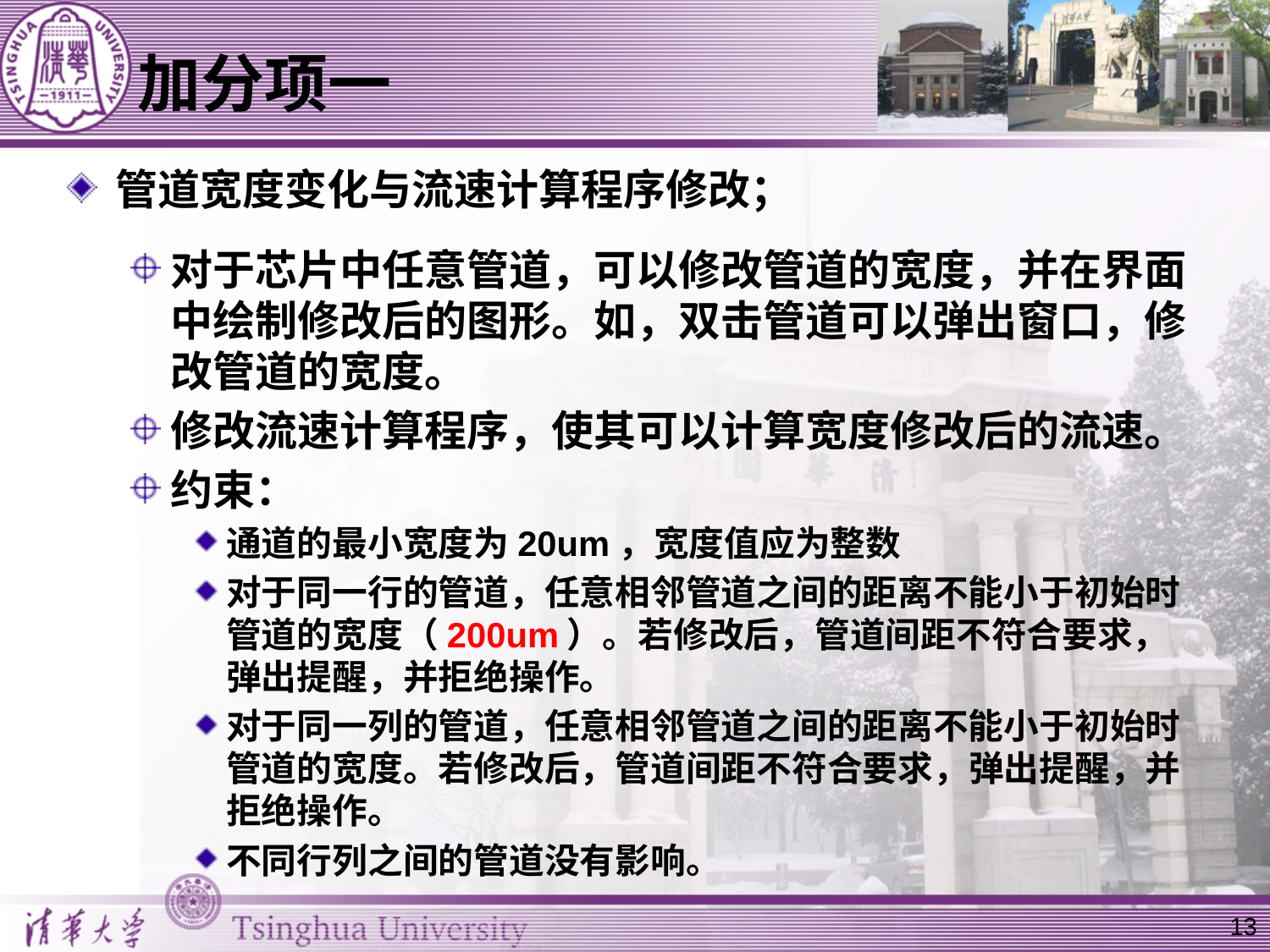

# 加分项一
管道宽度变化与流速计算程序修改；
对于芯片中任意管道，可以修改管道的宽度，并在界面中绘制修改后的图形。如，双击管道可以弹出窗口，修改管道的宽度。
修改流速计算程序，使其可以计算宽度修改后的流速。
约束：
通道的最小宽度为20um，宽度值应为整数
对于同一行的管道，任意相邻管道之间的距离不能小于初始时管道的宽度（200um）。若修改后，管道间距不符合要求，弹出提醒，并拒绝操作。
对于同一列的管道，任意相邻管道之间的距离不能小于初始时管道的宽度。若修改后，管道间距不符合要求，弹出提醒，并拒绝操作。
不同行列之间的管道没有影响。

13